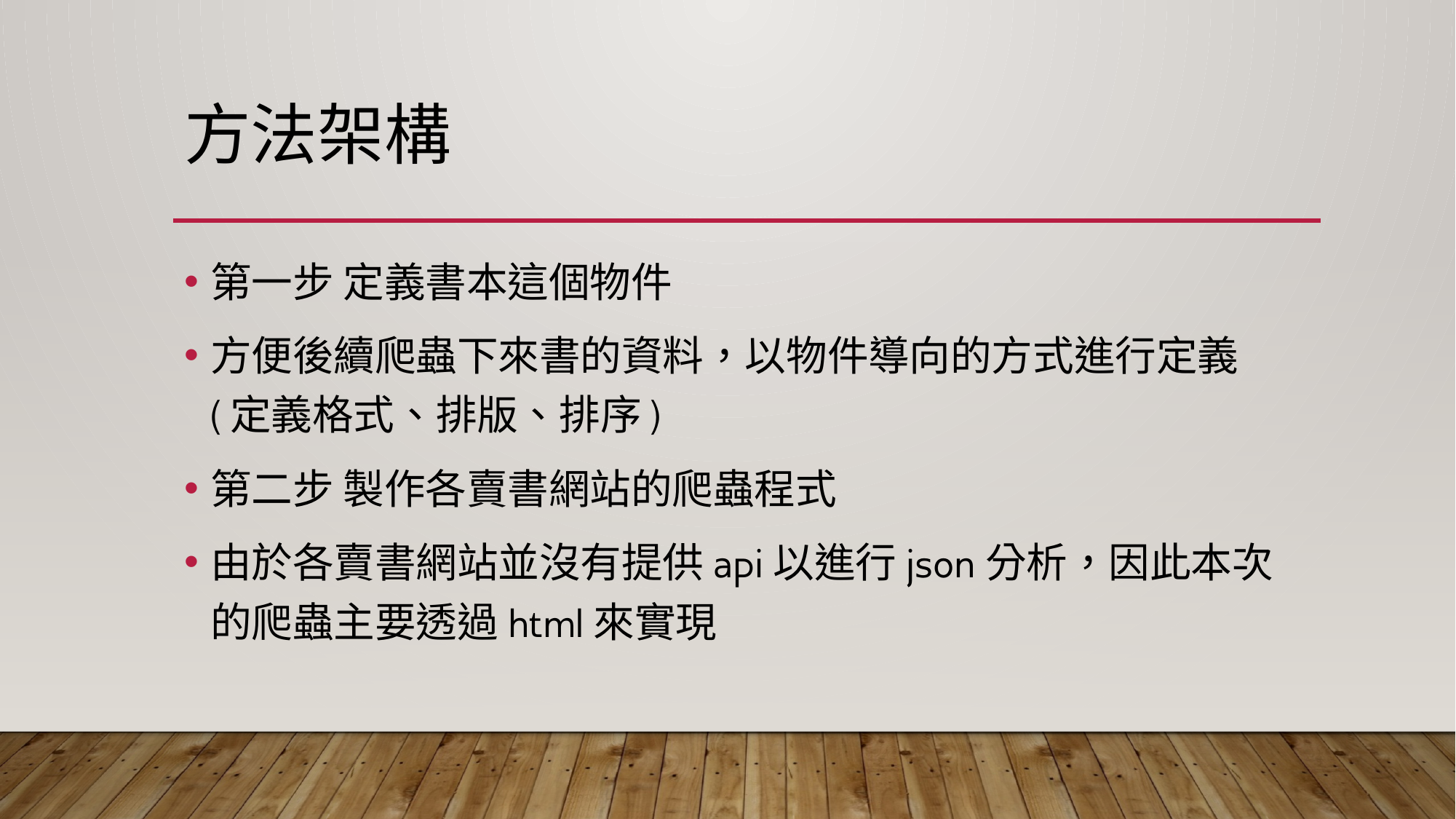

# 方法架構
第一步 定義書本這個物件
方便後續爬蟲下來書的資料，以物件導向的方式進行定義(定義格式、排版、排序)
第二步 製作各賣書網站的爬蟲程式
由於各賣書網站並沒有提供api以進行json分析，因此本次的爬蟲主要透過html來實現